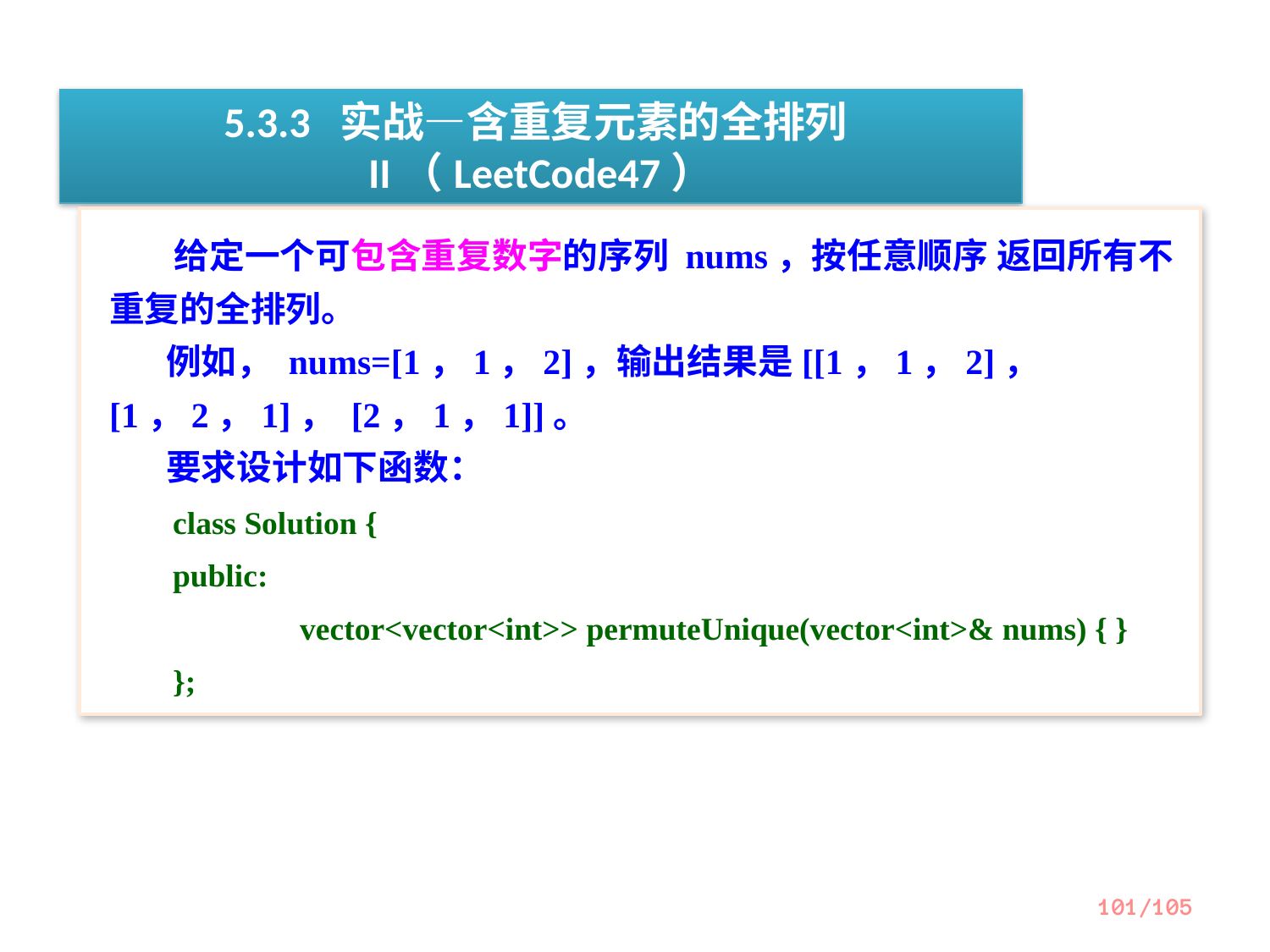

5.3.3  实战—含重复元素的全排列II（LeetCode47）
       给定一个可包含重复数字的序列 nums，按任意顺序 返回所有不重复的全排列。
      例如， nums=[1，1，2]，输出结果是[[1，1，2]， [1，2，1]， [2，1，1]]。
      要求设计如下函数：
class Solution {
public:
	vector<vector<int>> permuteUnique(vector<int>& nums) { }
};
101/105